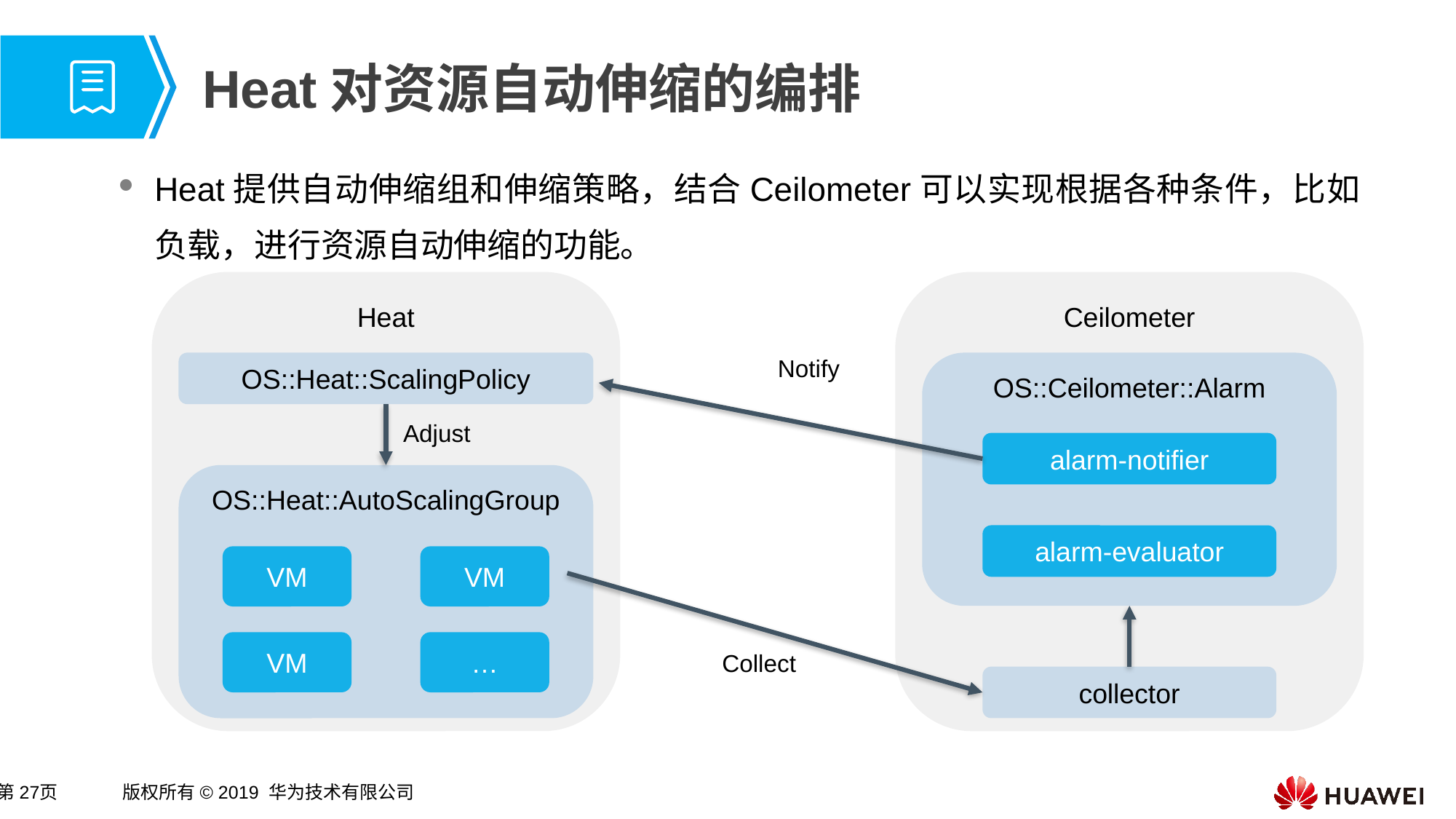

# Heat对资源自动伸缩的编排
Heat提供自动伸缩组和伸缩策略，结合Ceilometer可以实现根据各种条件，比如负载，进行资源自动伸缩的功能。
Heat
Ceilometer
Notify
OS::Heat::ScalingPolicy
OS::Ceilometer::Alarm
Adjust
alarm-notifier
OS::Heat::AutoScalingGroup
alarm-evaluator
VM
VM
VM
…
Collect
collector